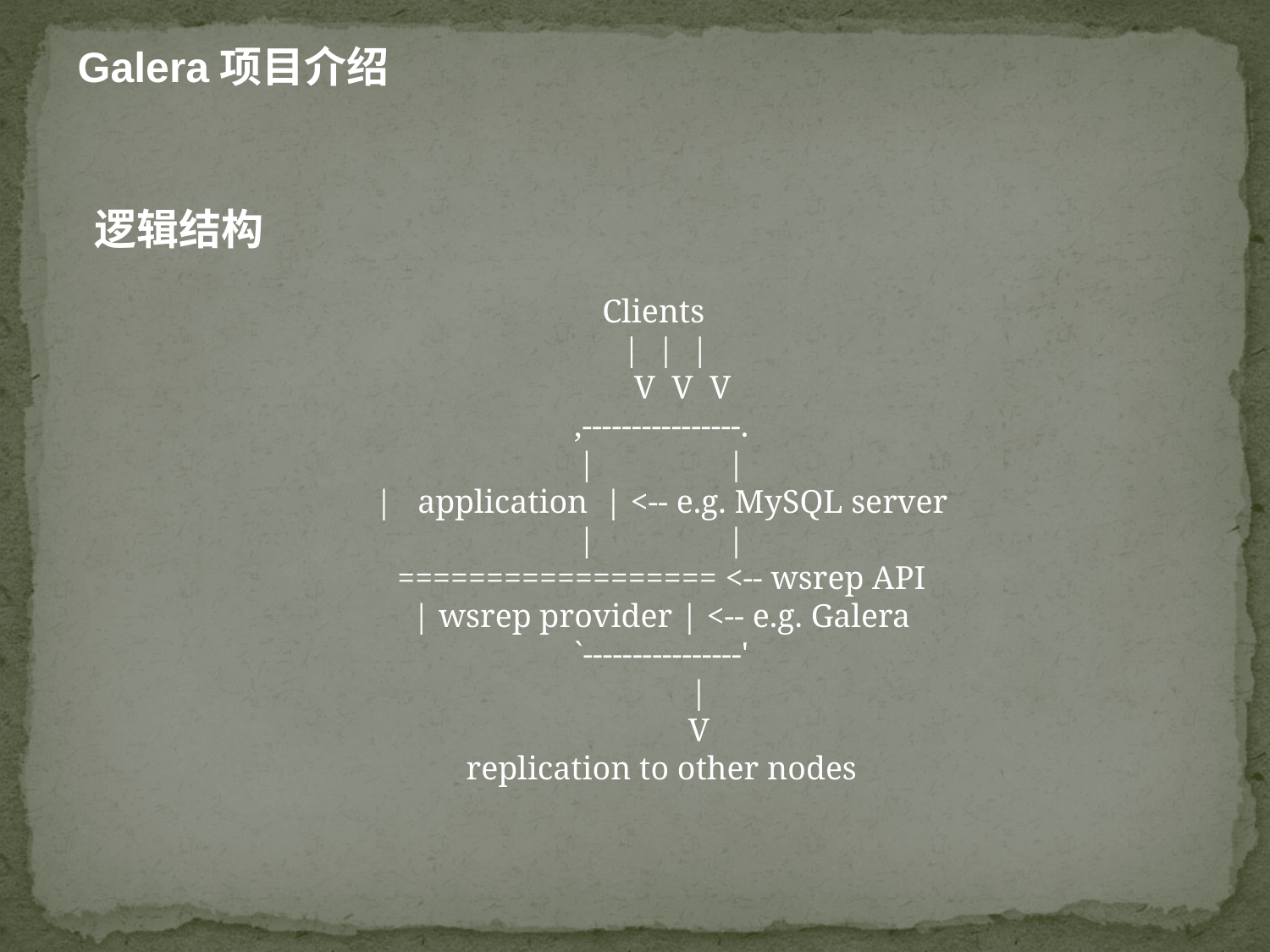

Galera项目介绍
逻辑结构

Clients
   |  |  |
        V  V  V
  ,----------------.
  |                |
  |   application  | <-- e.g. MySQL server
  |                |
  ================== <-- wsrep API
  | wsrep provider | <-- e.g. Galera
  `----------------'
           |
           V
  replication to other nodes